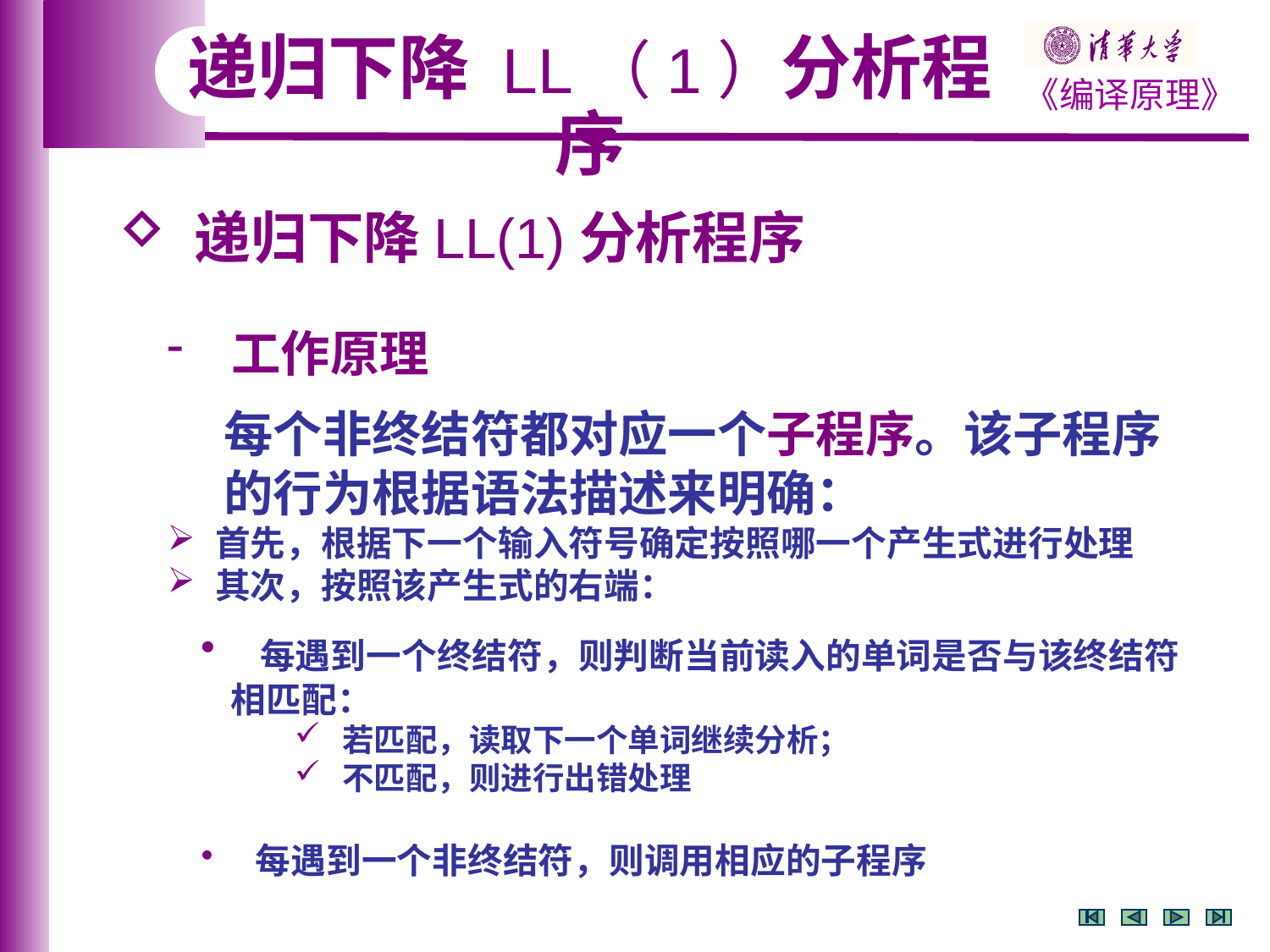

递归下降 LL（1）分析程序
 递归下降LL(1)分析程序
  工作原理

    每个非终结符都对应一个子程序。该子程序
    的行为根据语法描述来明确：
首先，根据下一个输入符号确定按照哪一个产生式进行处理
其次，按照该产生式的右端：

  每遇到一个终结符，则判断当前读入的单词是否与该终结符相匹配：
若匹配，读取下一个单词继续分析；
不匹配，则进行出错处理

  每遇到一个非终结符，则调用相应的子程序